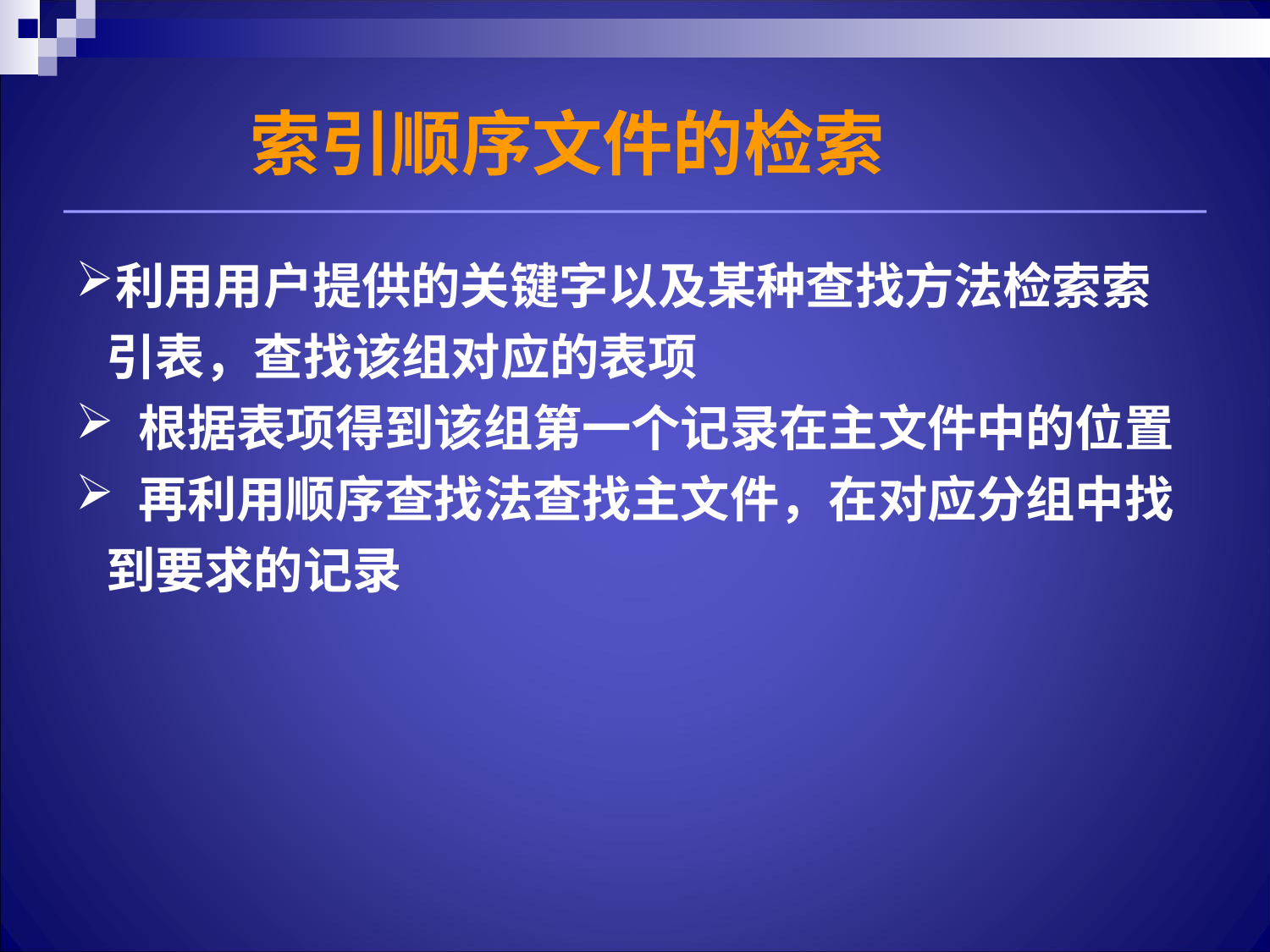

索引顺序文件的检索
利用用户提供的关键字以及某种查找方法检索索引表，查找该组对应的表项
 根据表项得到该组第一个记录在主文件中的位置
 再利用顺序查找法查找主文件，在对应分组中找到要求的记录